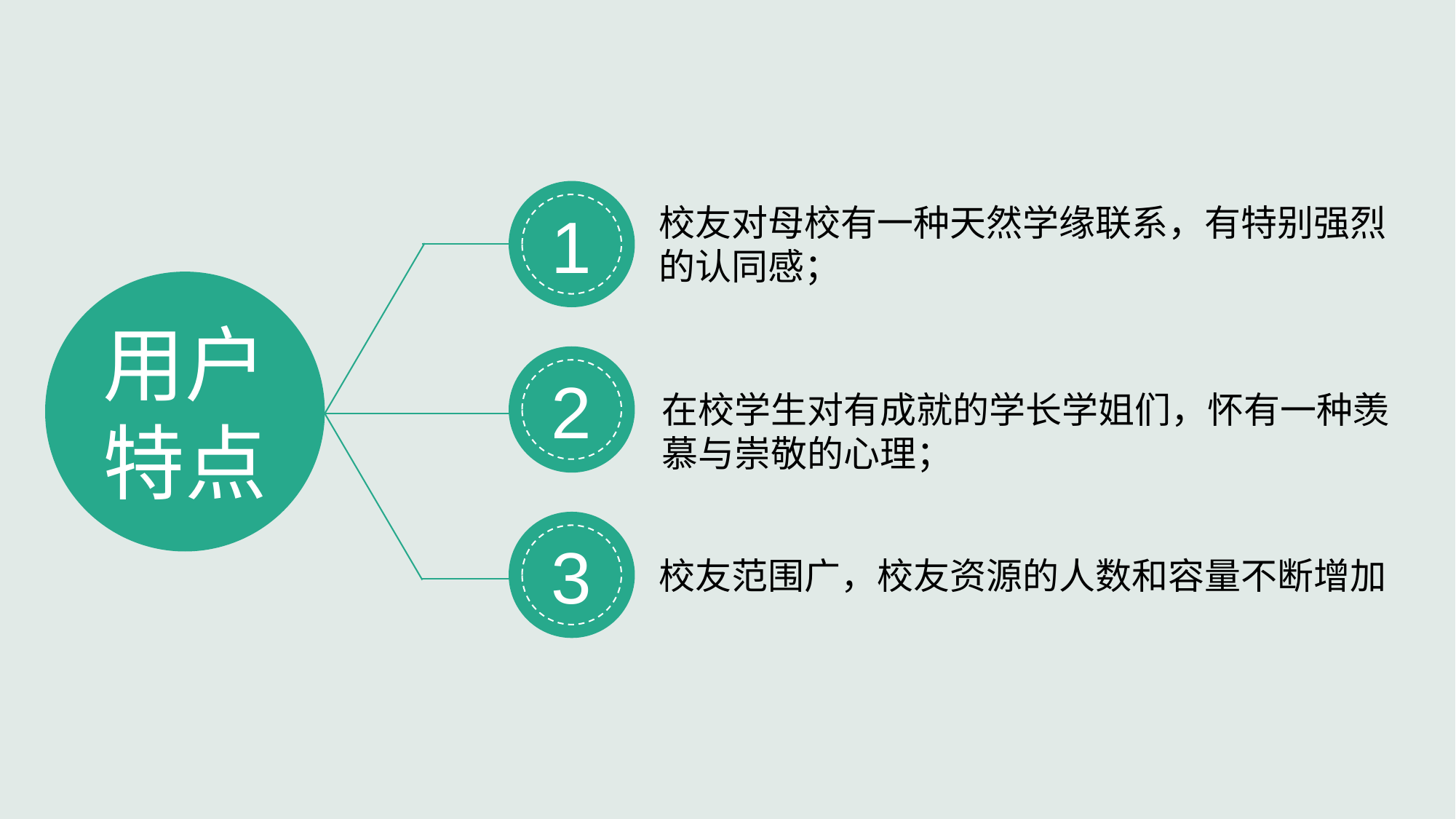

1

校友对母校有一种天然学缘联系，有特别强烈的认同感；
用户特点
2

在校学生对有成就的学长学姐们，怀有一种羡慕与崇敬的心理；
3

校友范围广，校友资源的人数和容量不断增加